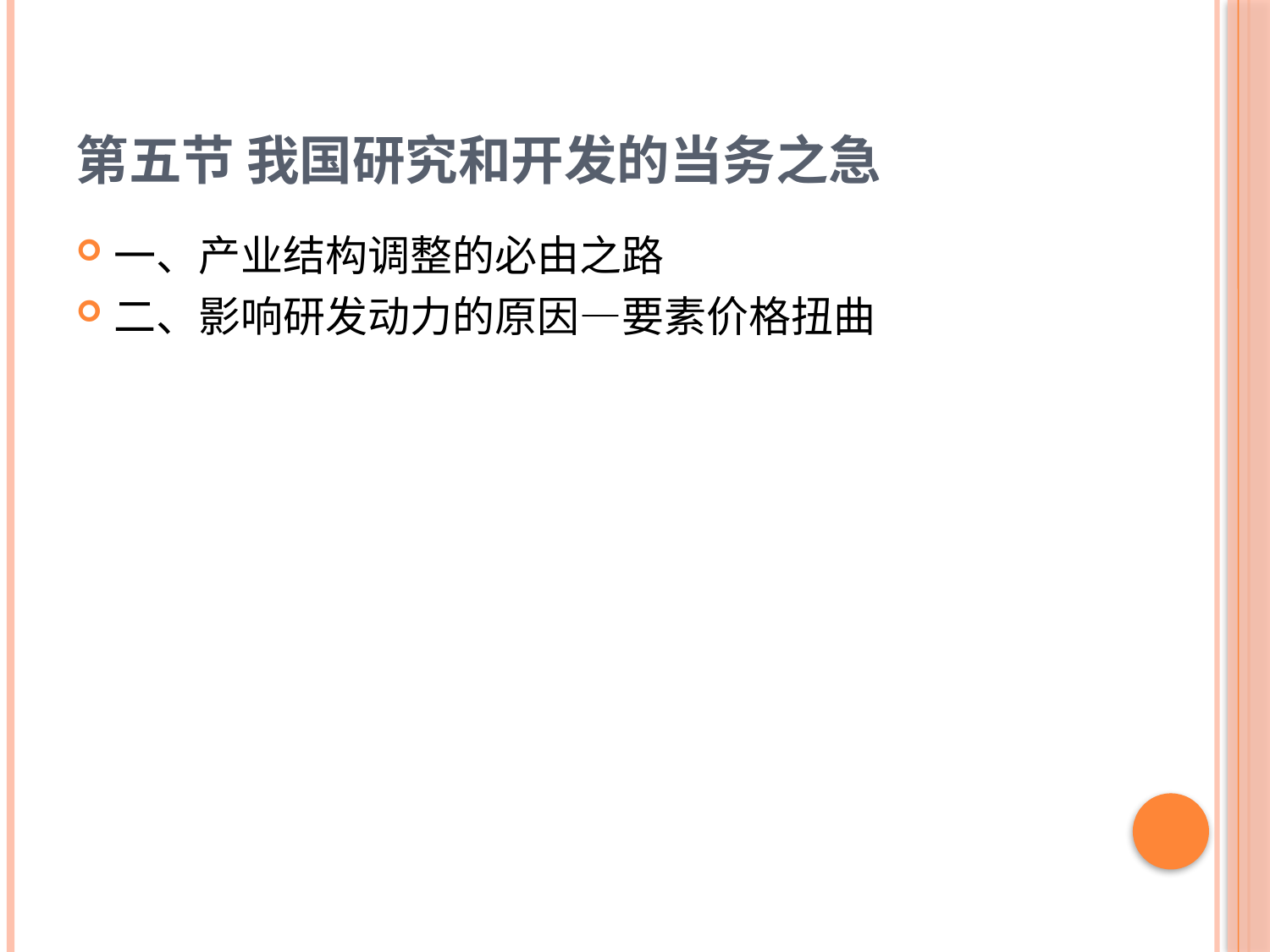

# 第五节 我国研究和开发的当务之急
一、产业结构调整的必由之路
二、影响研发动力的原因—要素价格扭曲